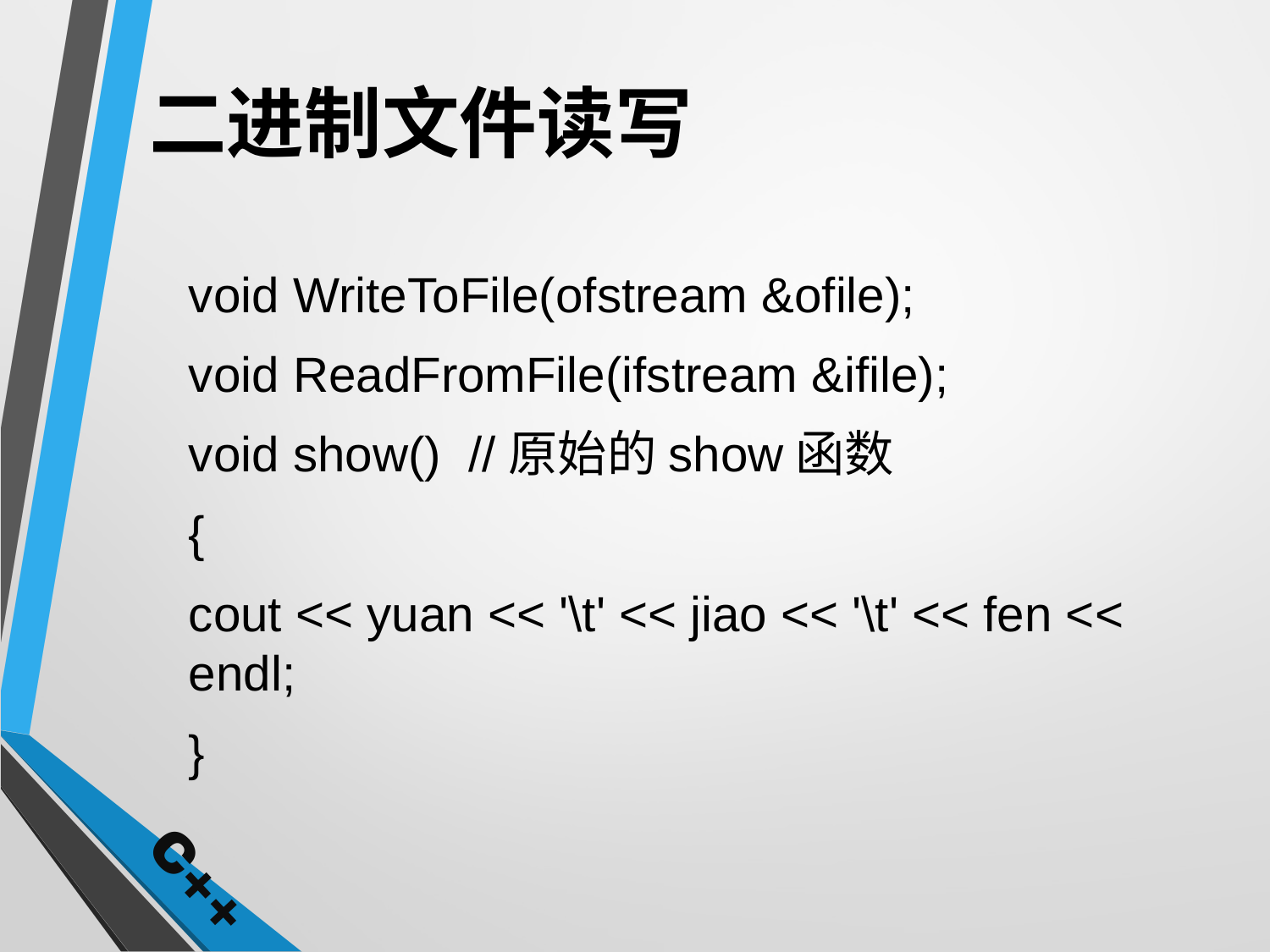

# 二进制文件读写
	void WriteToFile(ofstream &ofile);
	void ReadFromFile(ifstream &ifile);
	void show()  //原始的show函数
	{
	cout << yuan << '\t' << jiao << '\t' << fen << endl;
	}